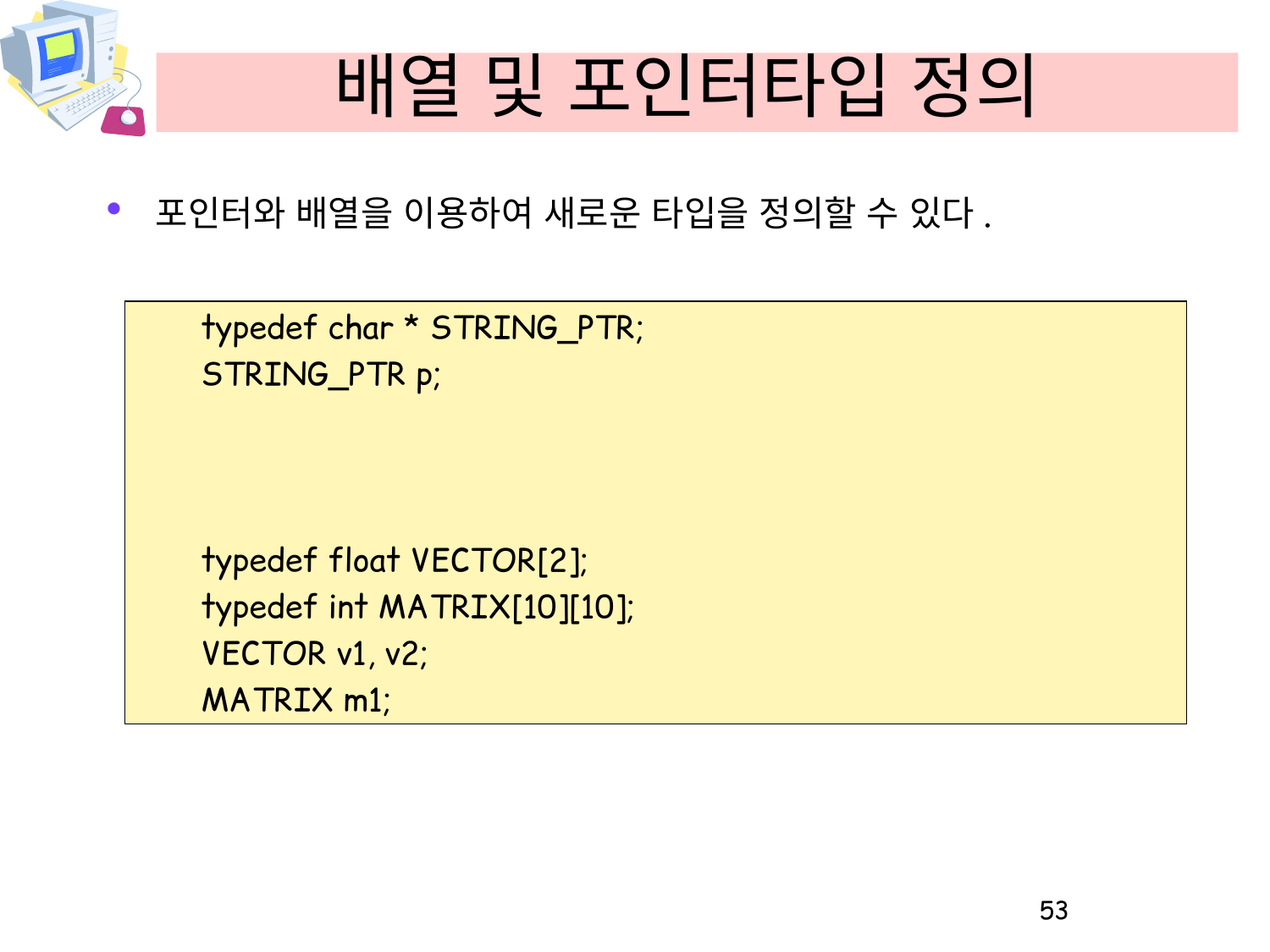

# 배열 및 포인터타입 정의
포인터와 배열을 이용하여 새로운 타입을 정의할 수 있다.

typedef char * STRING_PTR;
STRING_PTR p;

typedef float VECTOR[2];
typedef int MATRIX[10][10];
VECTOR v1, v2;
MATRIX m1;
53